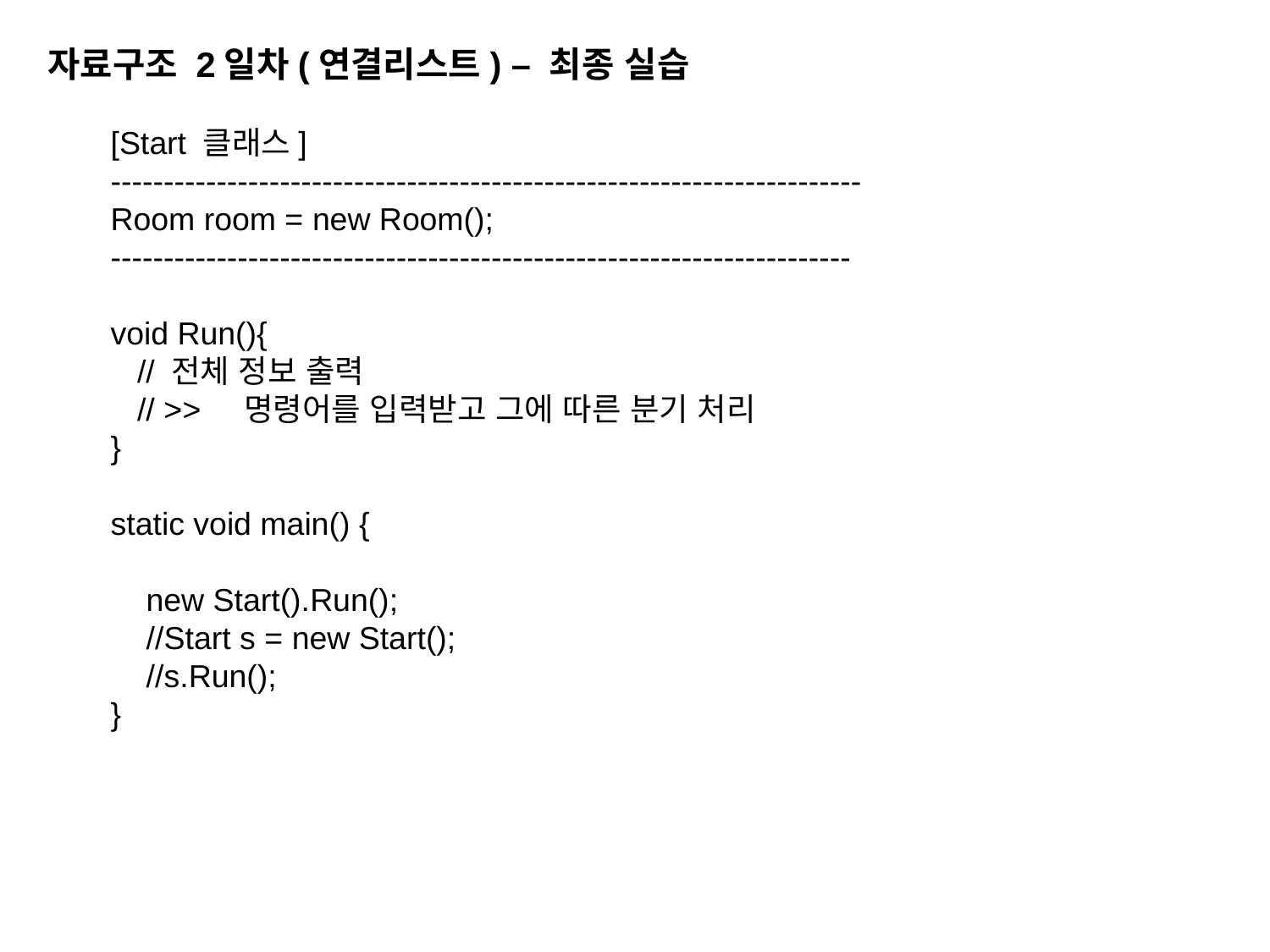

자료구조 2일차(연결리스트) – 최종 실습
[Start 클래스]
-----------------------------------------------------------------------
Room room = new Room();
----------------------------------------------------------------------

void Run(){
   // 전체 정보 출력
   // >>    명령어를 입력받고 그에 따른 분기 처리
}

static void main() {

    new Start().Run();
    //Start s = new Start();
    //s.Run();
}